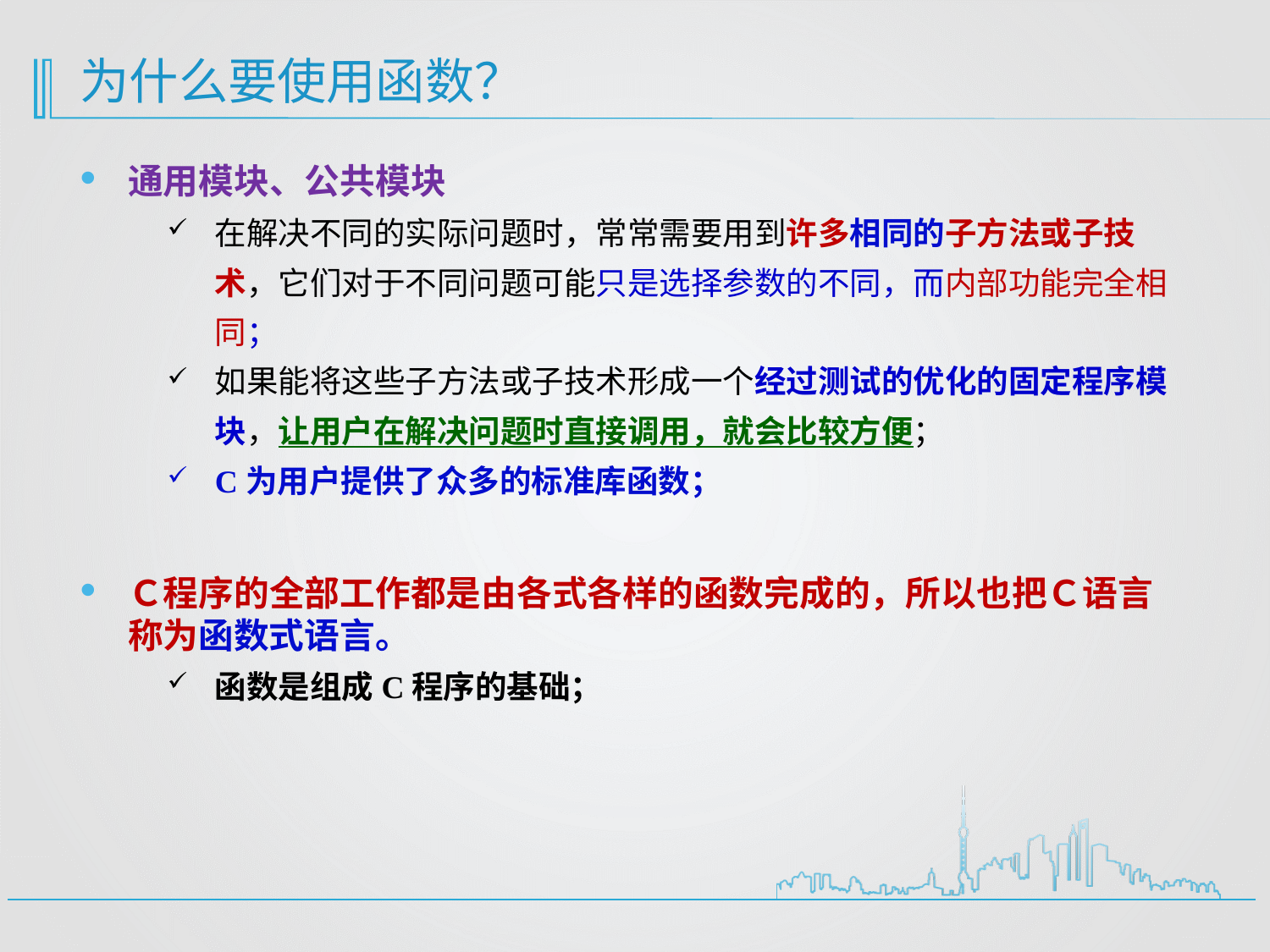

# 为什么要使用函数？
通用模块、公共模块
在解决不同的实际问题时，常常需要用到许多相同的子方法或子技术，它们对于不同问题可能只是选择参数的不同，而内部功能完全相同；
如果能将这些子方法或子技术形成一个经过测试的优化的固定程序模块，让用户在解决问题时直接调用，就会比较方便；
C为用户提供了众多的标准库函数；

Ｃ程序的全部工作都是由各式各样的函数完成的，所以也把Ｃ语言称为函数式语言。
函数是组成C程序的基础；